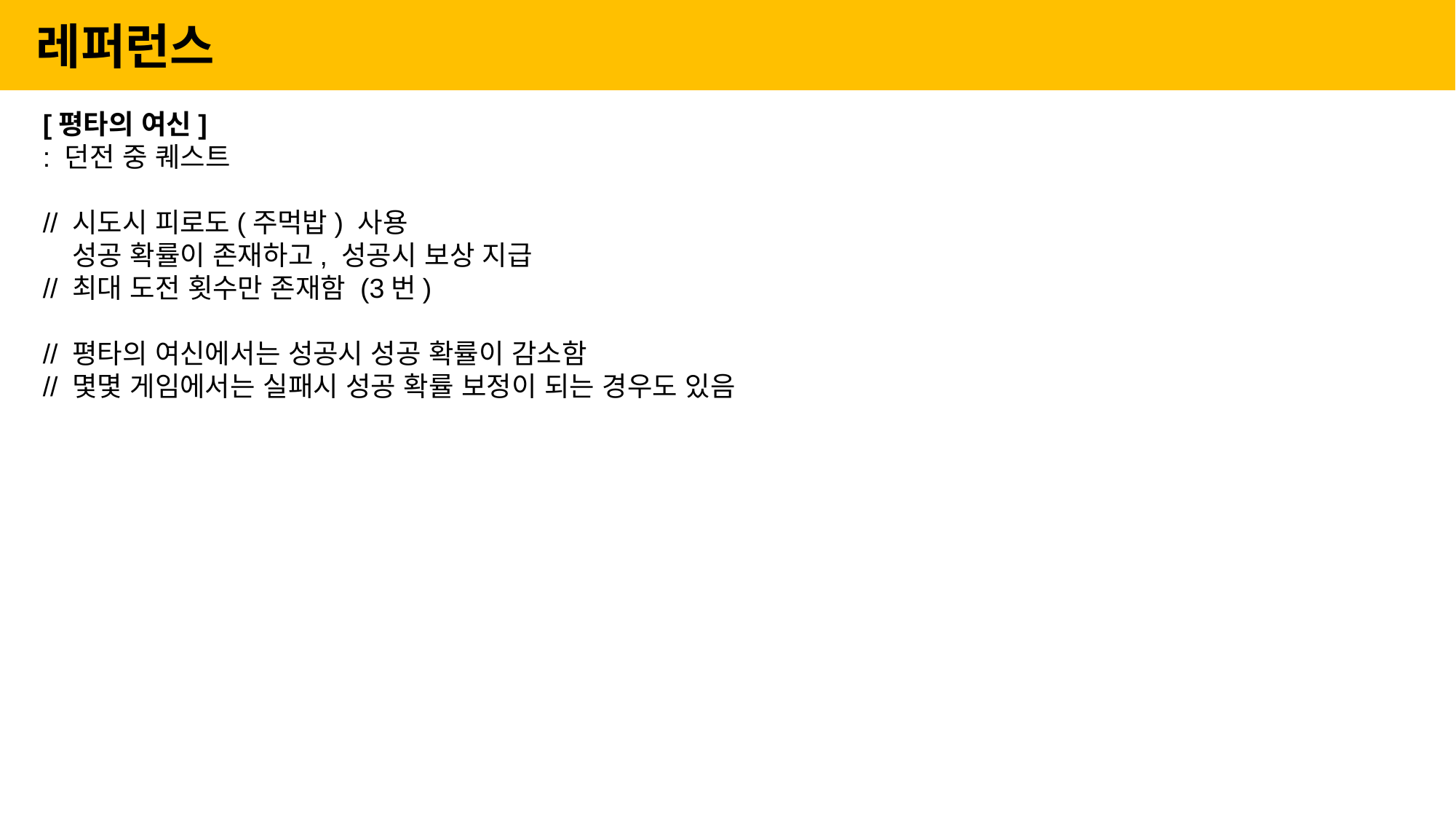

레퍼런스
[평타의 여신]
: 던전 중 퀘스트

// 시도시 피로도(주먹밥) 사용
   성공 확률이 존재하고, 성공시 보상 지급
// 최대 도전 횟수만 존재함 (3번)

// 평타의 여신에서는 성공시 성공 확률이 감소함
// 몇몇 게임에서는 실패시 성공 확률 보정이 되는 경우도 있음